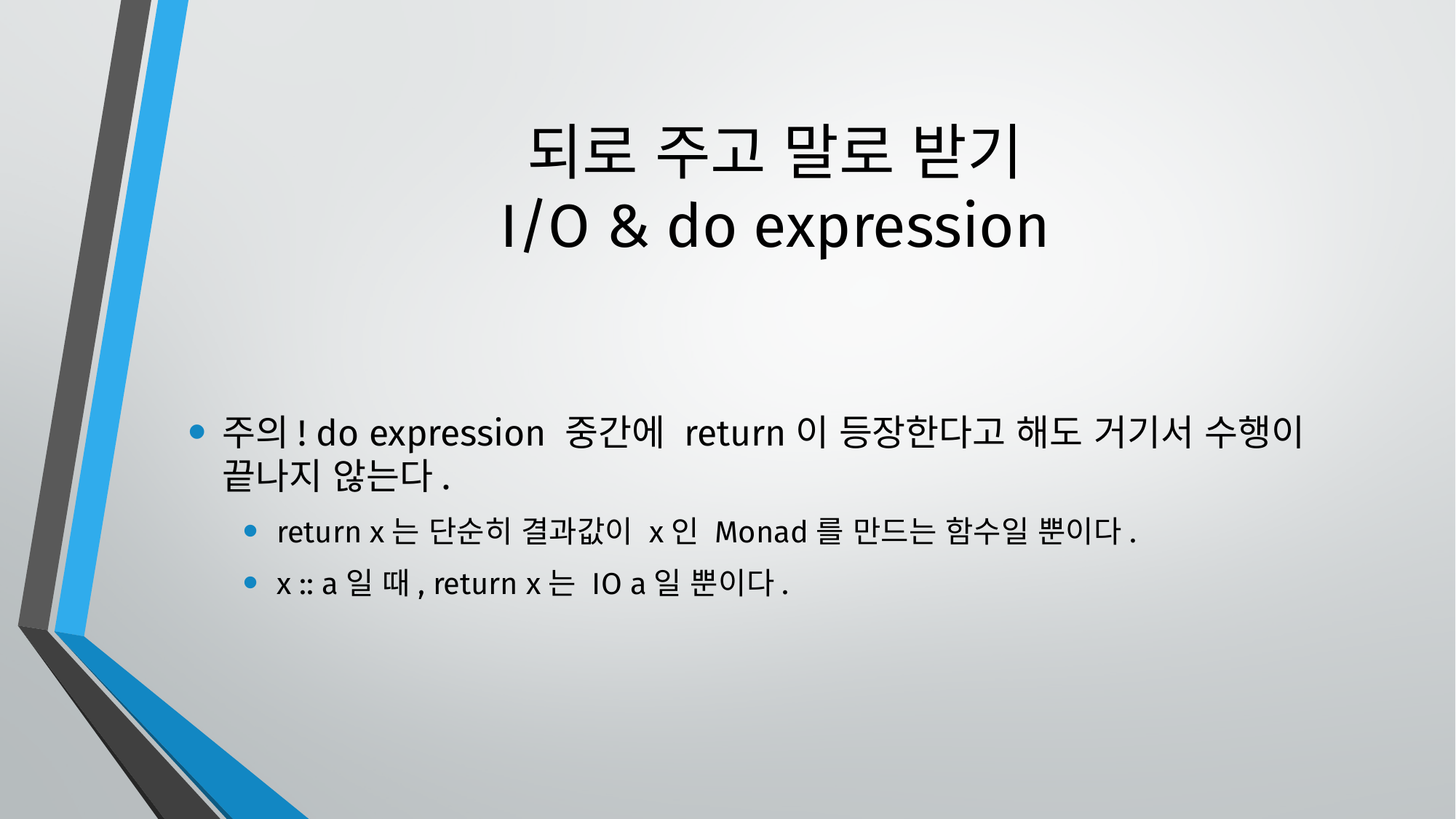

# 되로 주고 말로 받기 I/O & do expression
주의! do expression 중간에 return이 등장한다고 해도 거기서 수행이 끝나지 않는다.
return x는 단순히 결과값이 x인 Monad를 만드는 함수일 뿐이다.
x :: a일 때, return x는 IO a일 뿐이다.